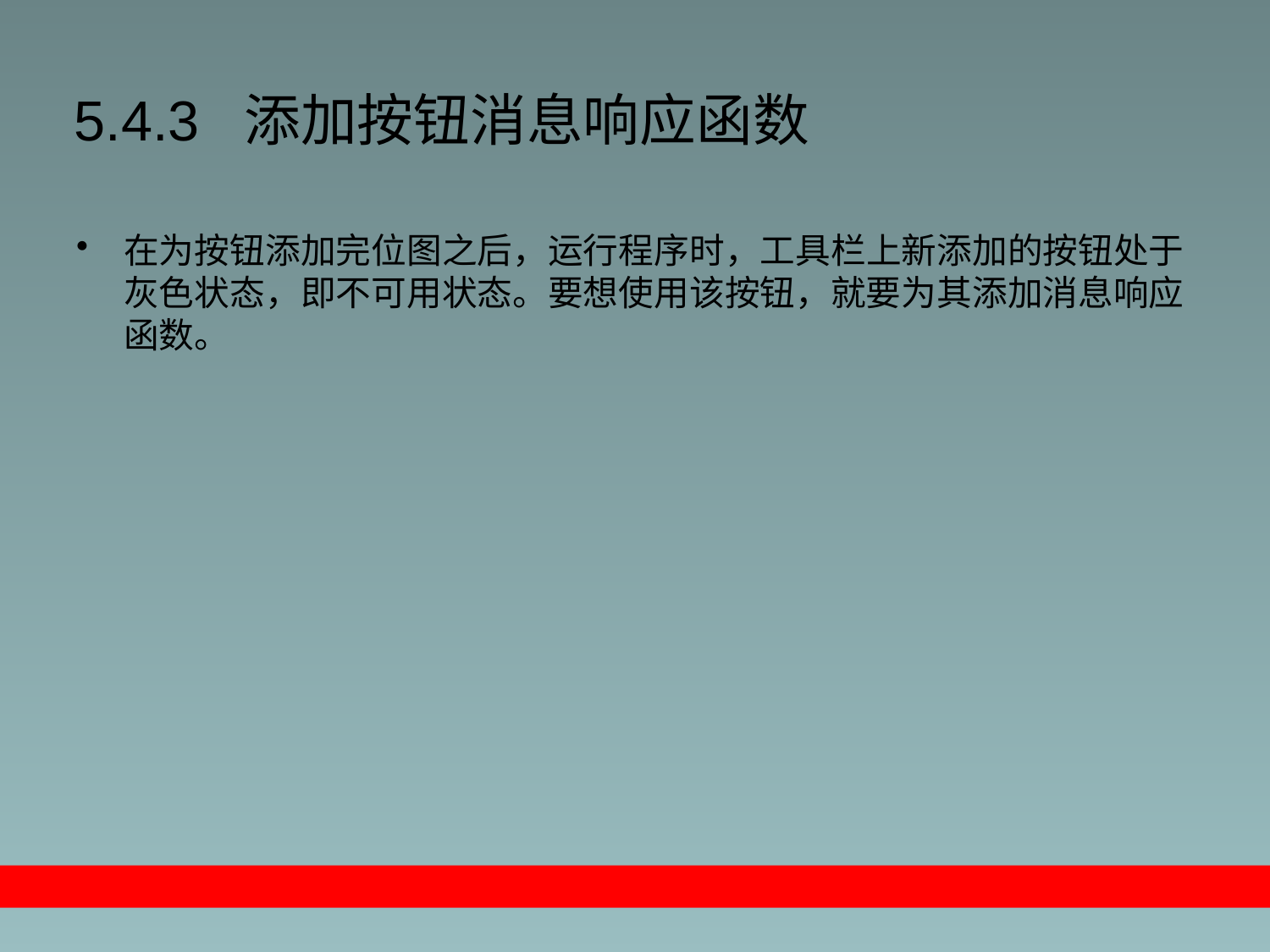

# 5.4.3  添加按钮消息响应函数
在为按钮添加完位图之后，运行程序时，工具栏上新添加的按钮处于灰色状态，即不可用状态。要想使用该按钮，就要为其添加消息响应函数。